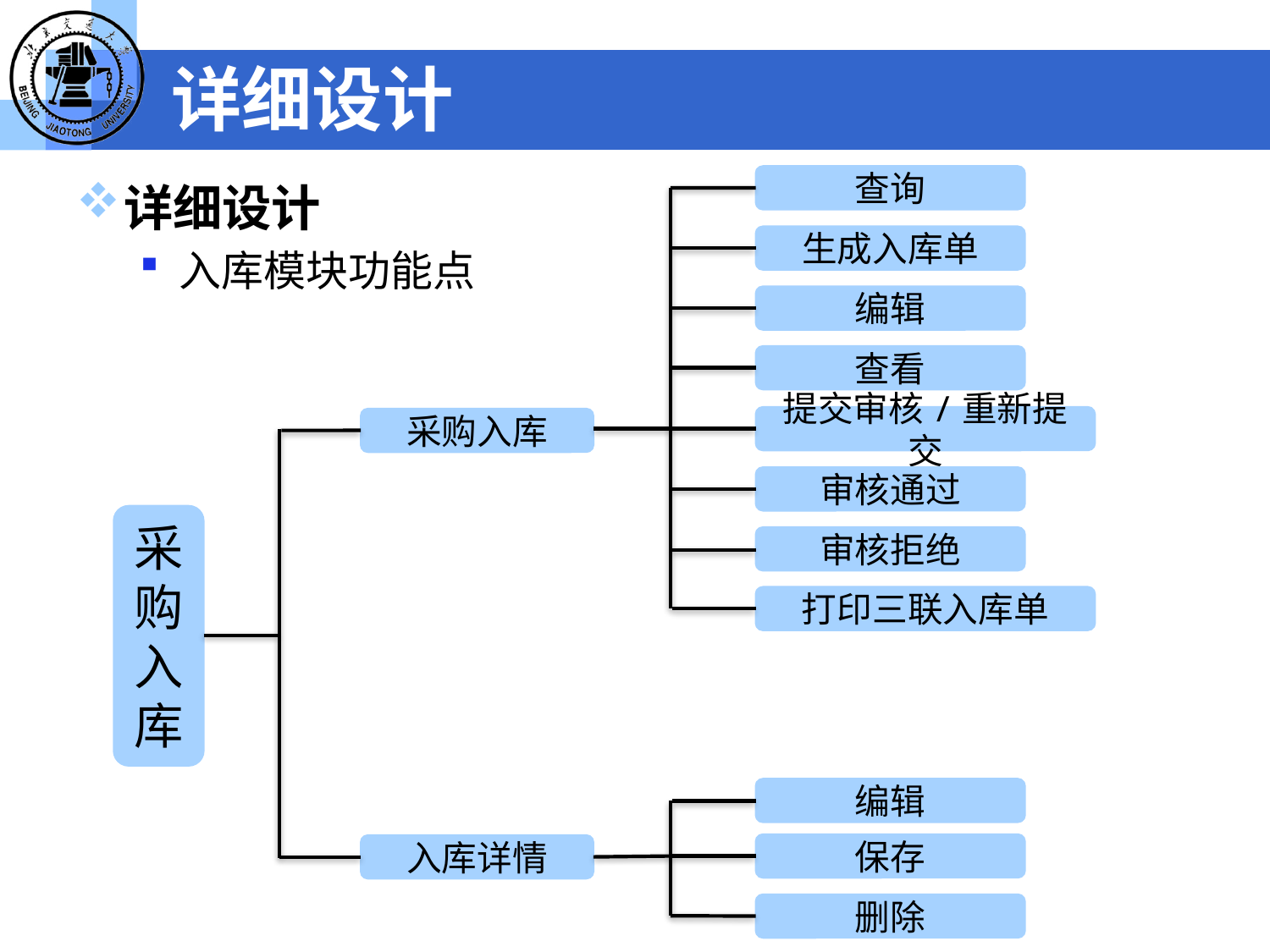

# 详细设计

查询
详细设计
入库模块功能点
生成入库单
编辑
查看
提交审核/重新提交
采购入库
审核通过
采购入库
审核拒绝
打印三联入库单
编辑
保存
入库详情
删除